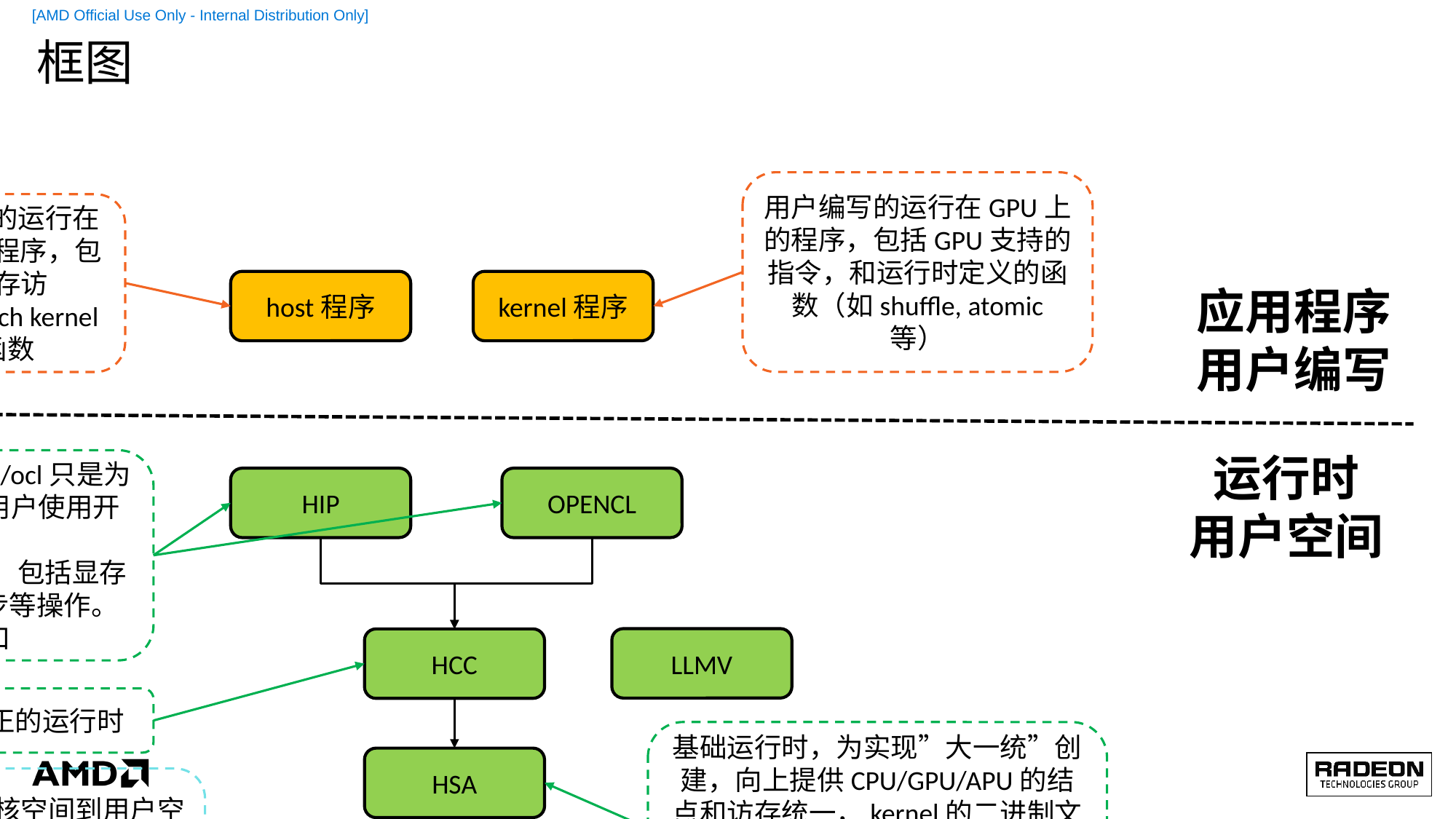

# 框图

用户编写的运行在GPU上的程序，包括GPU支持的指令，和运行时定义的函数（如shuffle, atomic 等）
用户编写的运行在CPU上的程序，包括显存访问，launch kernel 等函数
host程序
kernel程序
应用程序
用户编写

运行时
用户空间
可理解为运行时接口，Hip/ocl只是为了提供不同的语法，方便用户使用开发的warpper
为用户host程序提供接口，包括显存访问，launch kernel，同步等操作。同时还提供编译链调用接口
HIP
OPENCL
LLMV
HCC
真正的运行时
基础运行时，为实现”大一统”创建，向上提供CPU/GPU/APU的结点和访存统一，kernel的二进制文件解析，AQL和SDMA/RDMA队列的组包，节点同步等操作的基础API
HSA
Thunk layer：内核空间到用户空间的接口，调用驱动层提供的Ioctrl，向上提供统一的内存管理, queue管理等
KMT
驱动
内核空间
AMDKFD
硬件
GPU